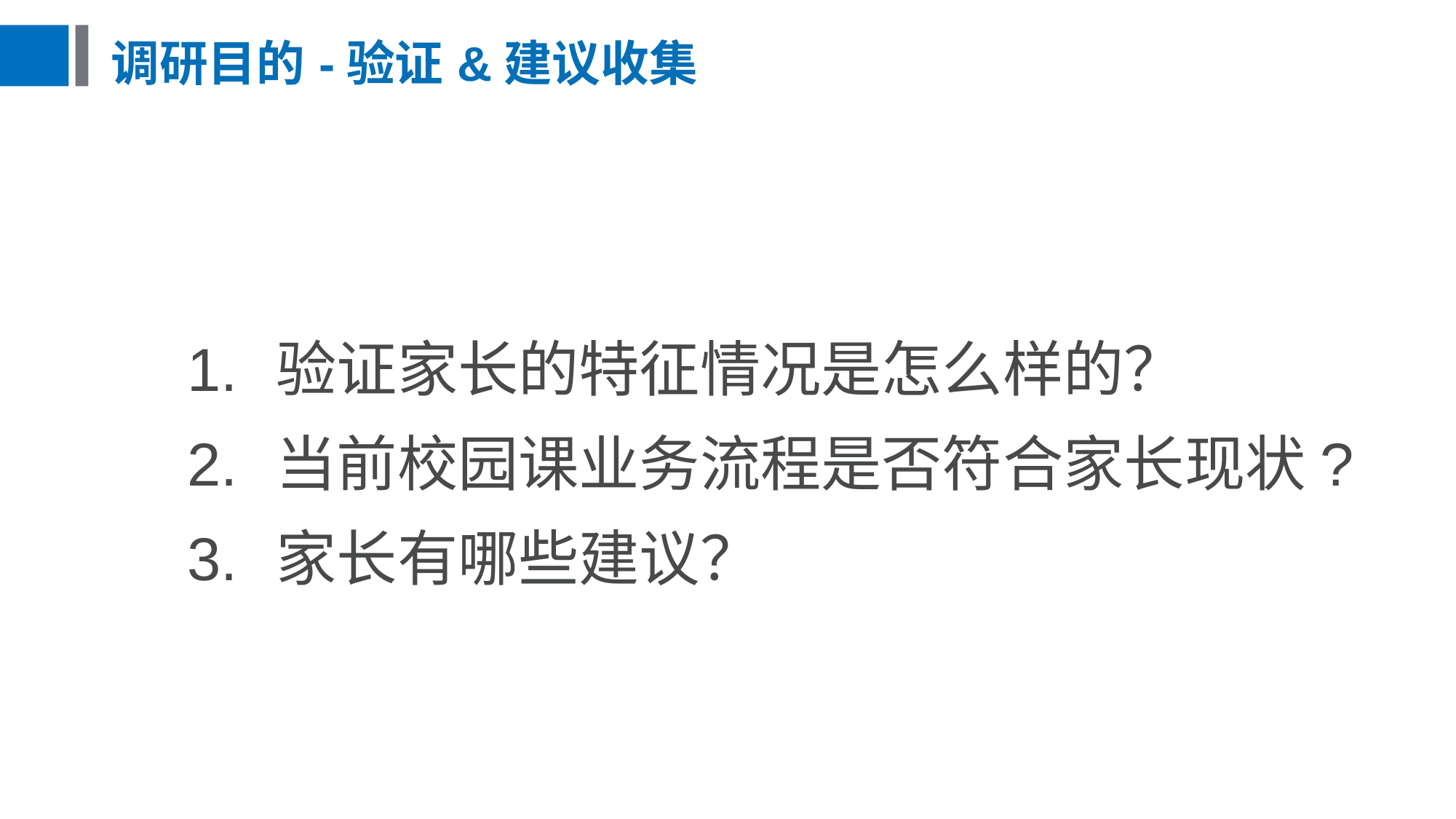

# 调研目的-验证&建议收集
验证家长的特征情况是怎么样的？
当前校园课业务流程是否符合家长现状?
家长有哪些建议？